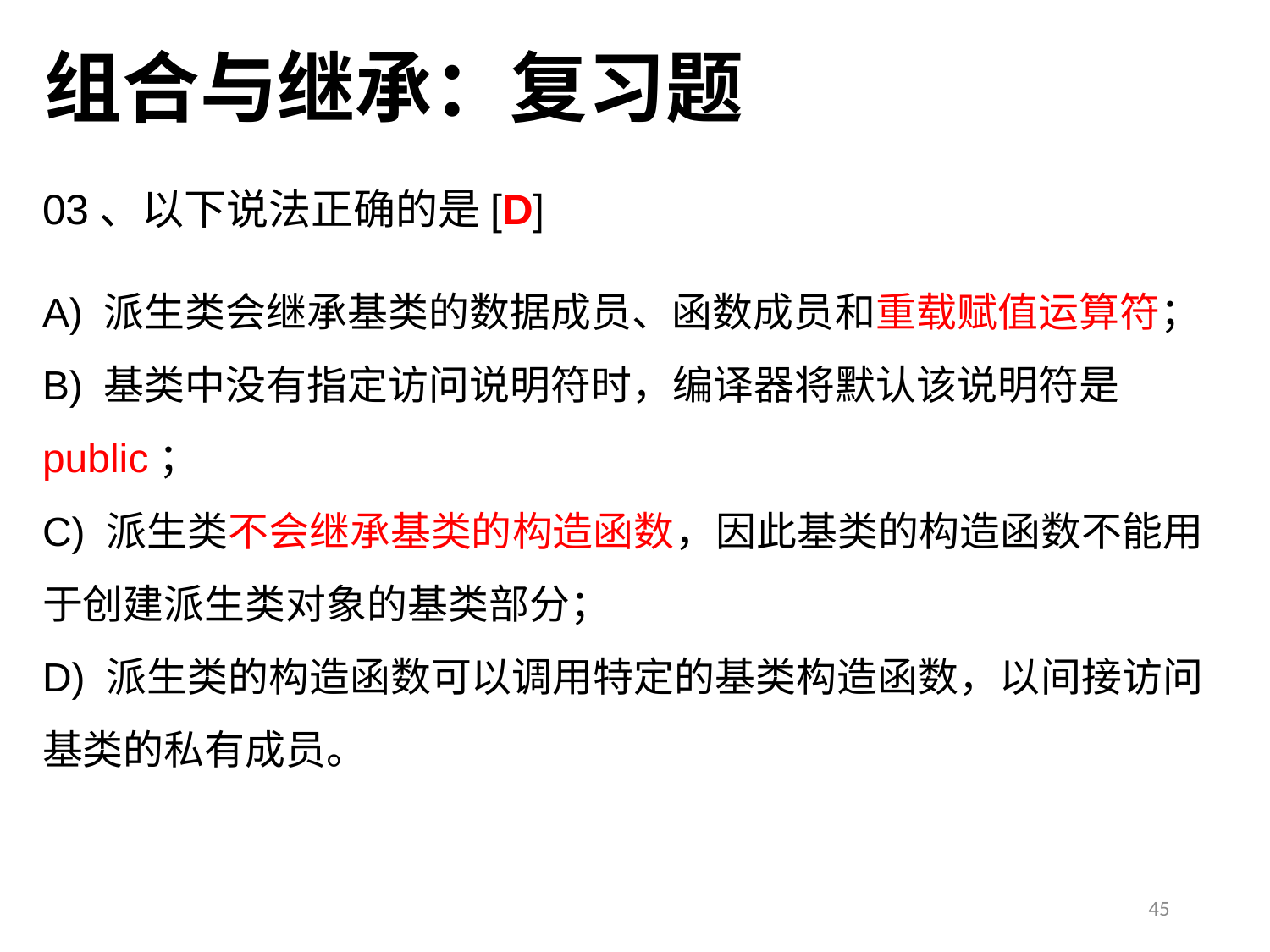

组合与继承：复习题
03、以下说法正确的是[D]
A) 派生类会继承基类的数据成员、函数成员和重载赋值运算符；
B) 基类中没有指定访问说明符时，编译器将默认该说明符是public；
C) 派生类不会继承基类的构造函数，因此基类的构造函数不能用于创建派生类对象的基类部分；
D) 派生类的构造函数可以调用特定的基类构造函数，以间接访问基类的私有成员。

45